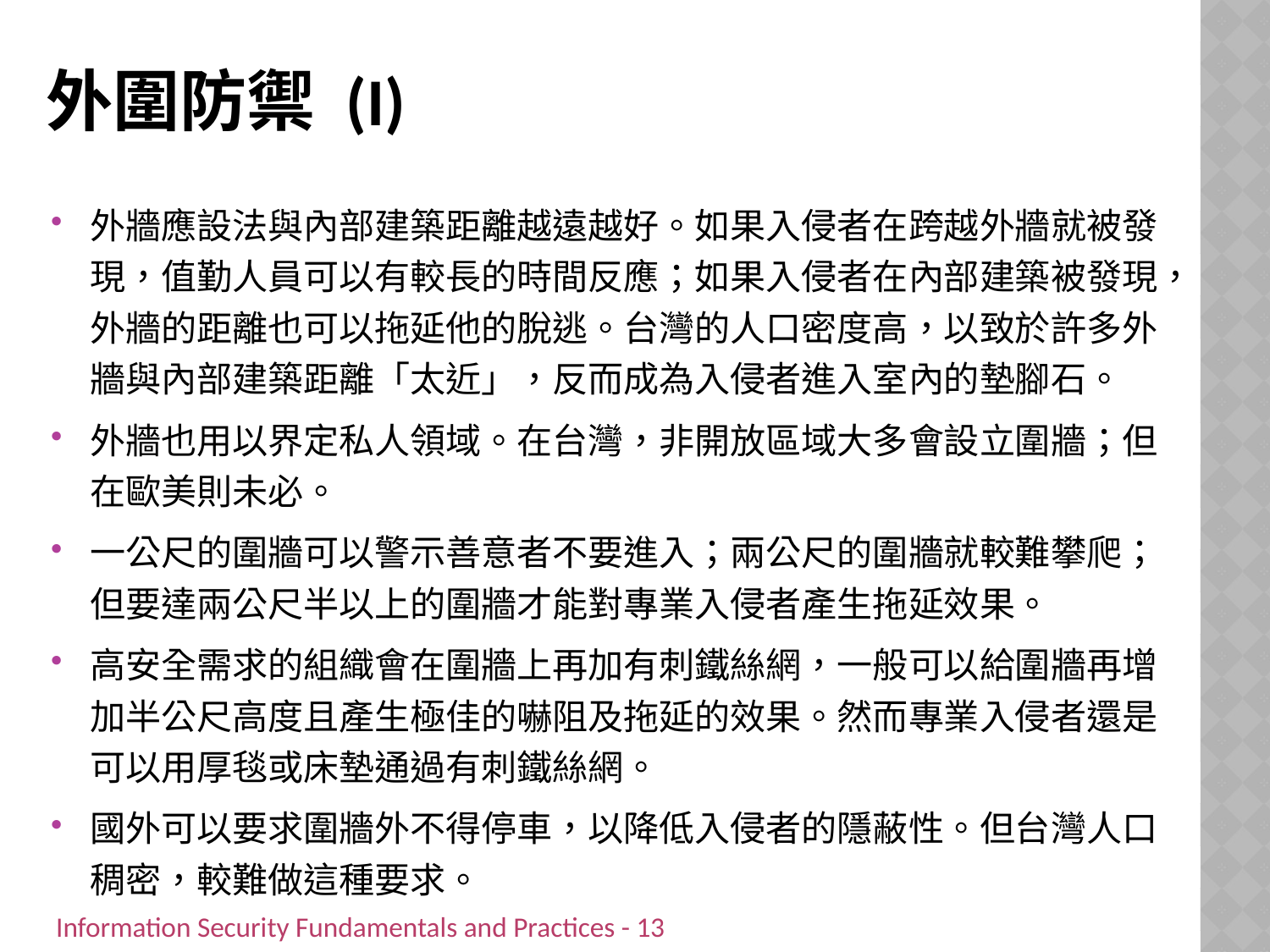

# 外圍防禦 (I)
外牆應設法與內部建築距離越遠越好。如果入侵者在跨越外牆就被發現，值勤人員可以有較長的時間反應；如果入侵者在內部建築被發現，外牆的距離也可以拖延他的脫逃。台灣的人口密度高，以致於許多外牆與內部建築距離「太近」，反而成為入侵者進入室內的墊腳石。
外牆也用以界定私人領域。在台灣，非開放區域大多會設立圍牆；但在歐美則未必。
一公尺的圍牆可以警示善意者不要進入；兩公尺的圍牆就較難攀爬；但要達兩公尺半以上的圍牆才能對專業入侵者產生拖延效果。
高安全需求的組織會在圍牆上再加有刺鐵絲網，一般可以給圍牆再增加半公尺高度且產生極佳的嚇阻及拖延的效果。然而專業入侵者還是可以用厚毯或床墊通過有刺鐵絲網。
國外可以要求圍牆外不得停車，以降低入侵者的隱蔽性。但台灣人口稠密，較難做這種要求。